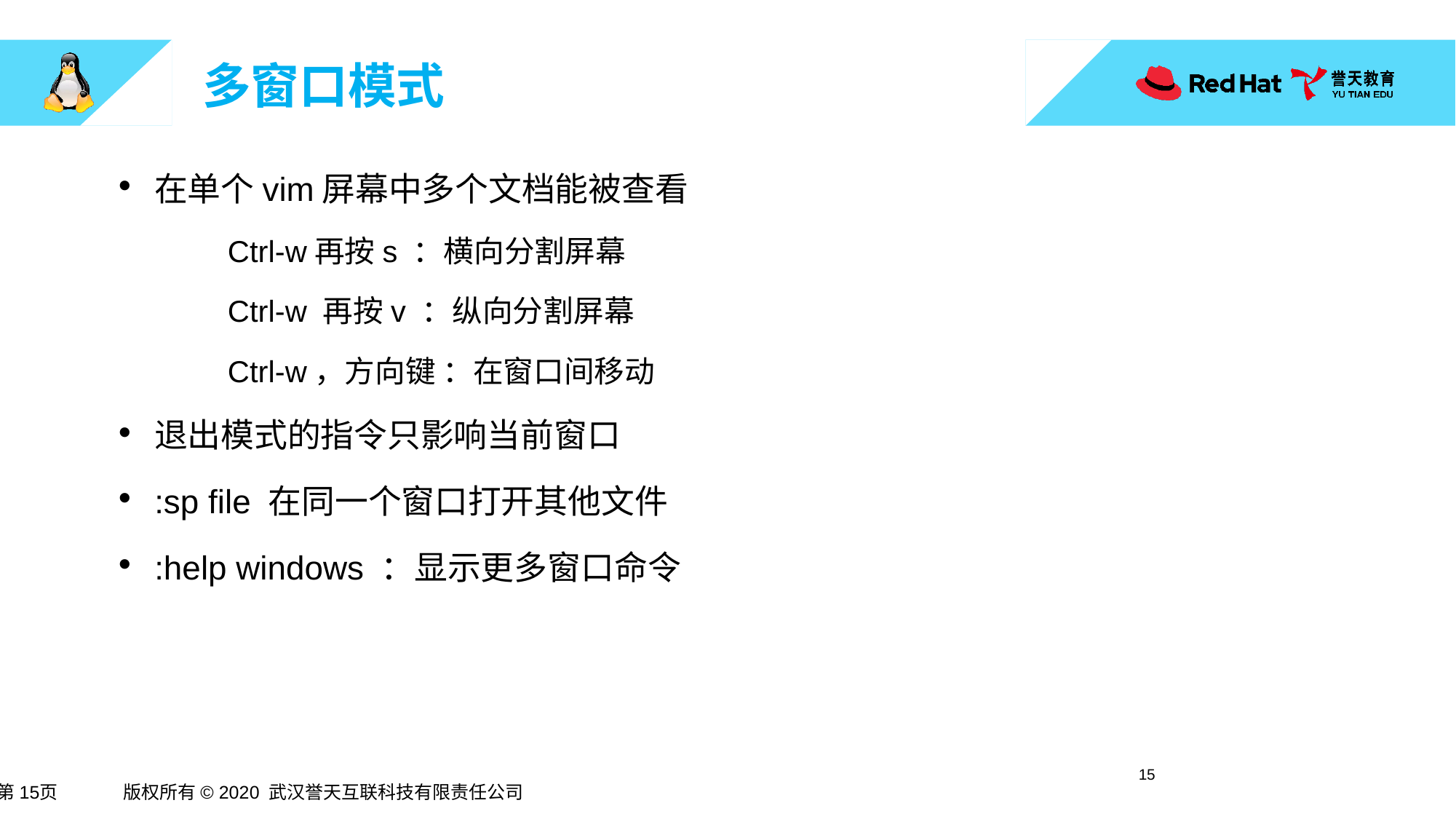

# 多窗口模式
在单个vim屏幕中多个文档能被查看
	Ctrl-w再按s ：横向分割屏幕
	Ctrl-w 再按v ：纵向分割屏幕
	Ctrl-w，方向键 ：在窗口间移动
退出模式的指令只影响当前窗口
:sp file 在同一个窗口打开其他文件
:help windows ：显示更多窗口命令

15